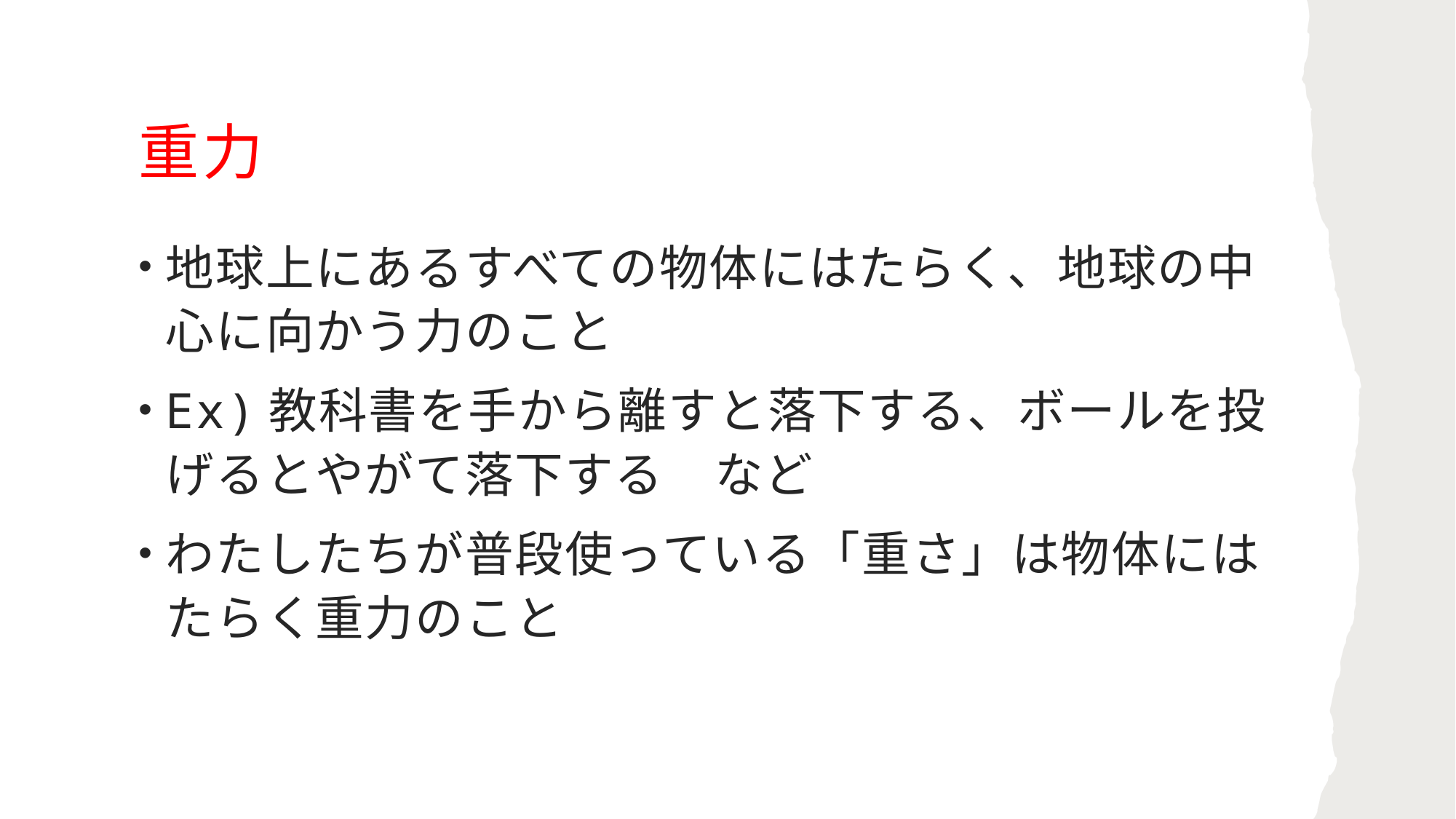

# 重力
地球上にあるすべての物体にはたらく、地球の中心に向かう力のこと
Ex)教科書を手から離すと落下する、ボールを投げるとやがて落下する　など
わたしたちが普段使っている「重さ」は物体にはたらく重力のこと